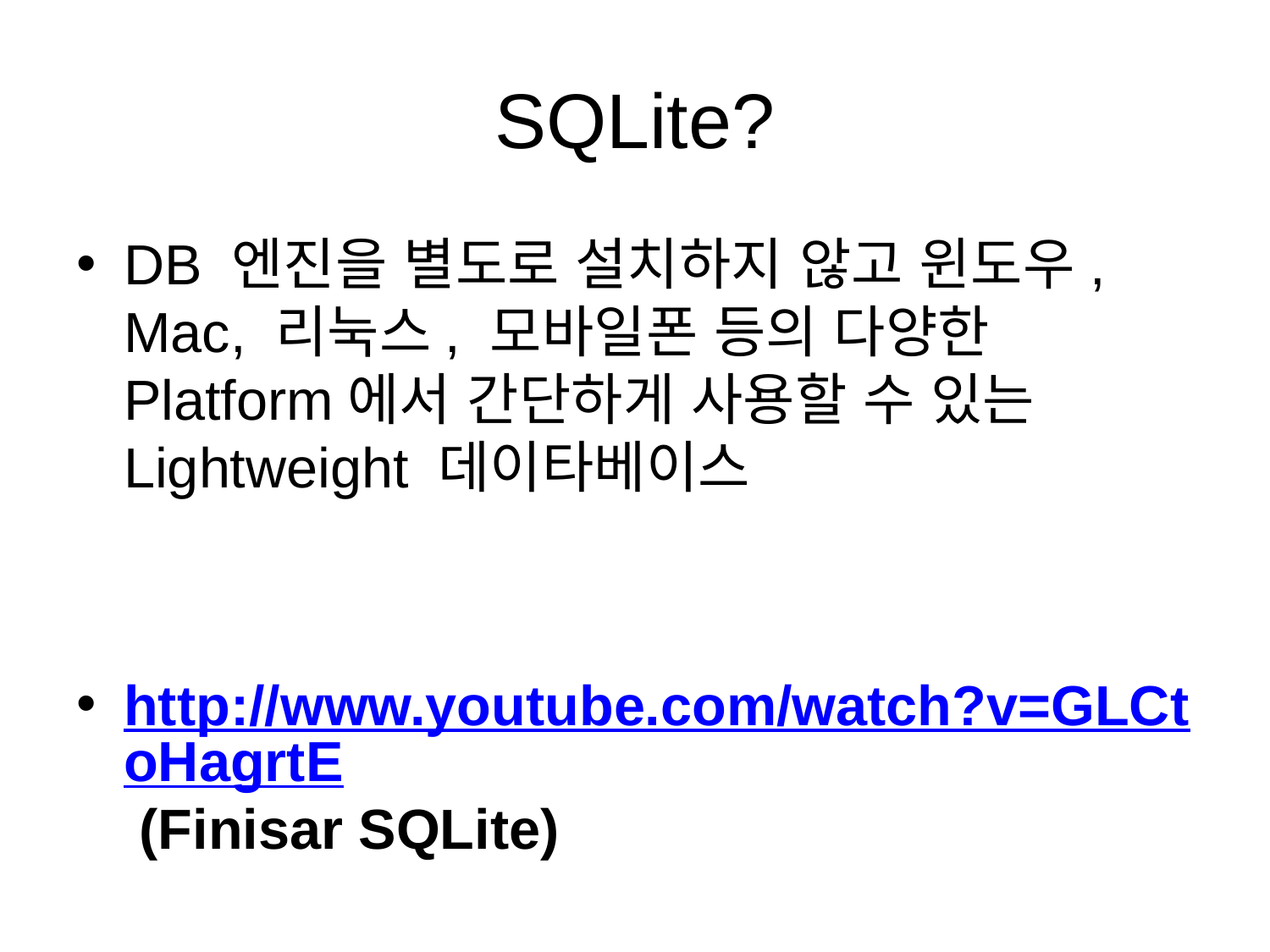

# SQLite?
DB 엔진을 별도로 설치하지 않고 윈도우, Mac, 리눅스, 모바일폰 등의 다양한 Platform에서 간단하게 사용할 수 있는 Lightweight 데이타베이스

http://www.youtube.com/watch?v=GLCtoHagrtE (Finisar SQLite)